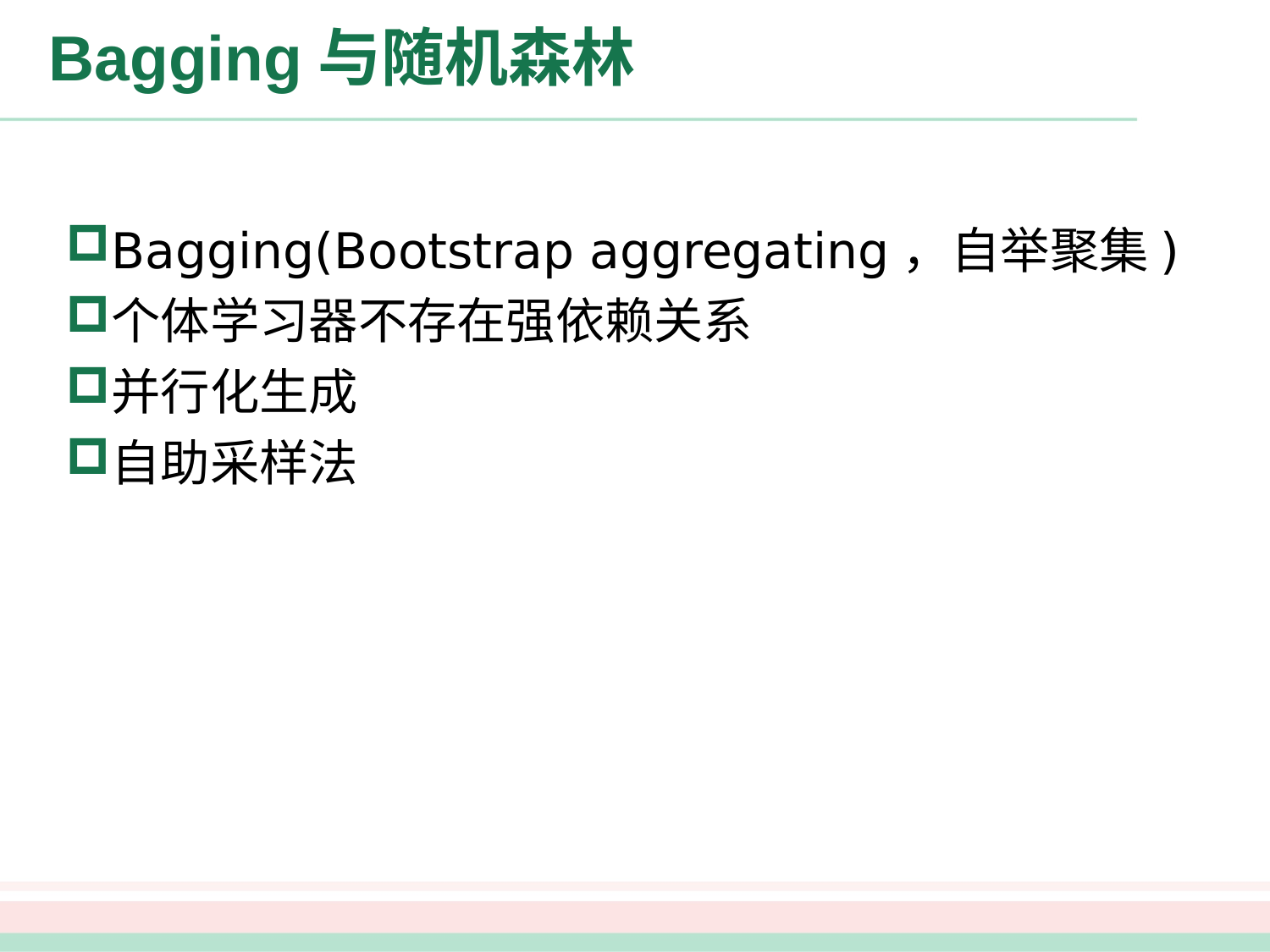

# Bagging与随机森林
Bagging(Bootstrap aggregating，自举聚集)
个体学习器不存在强依赖关系
并行化生成
自助采样法